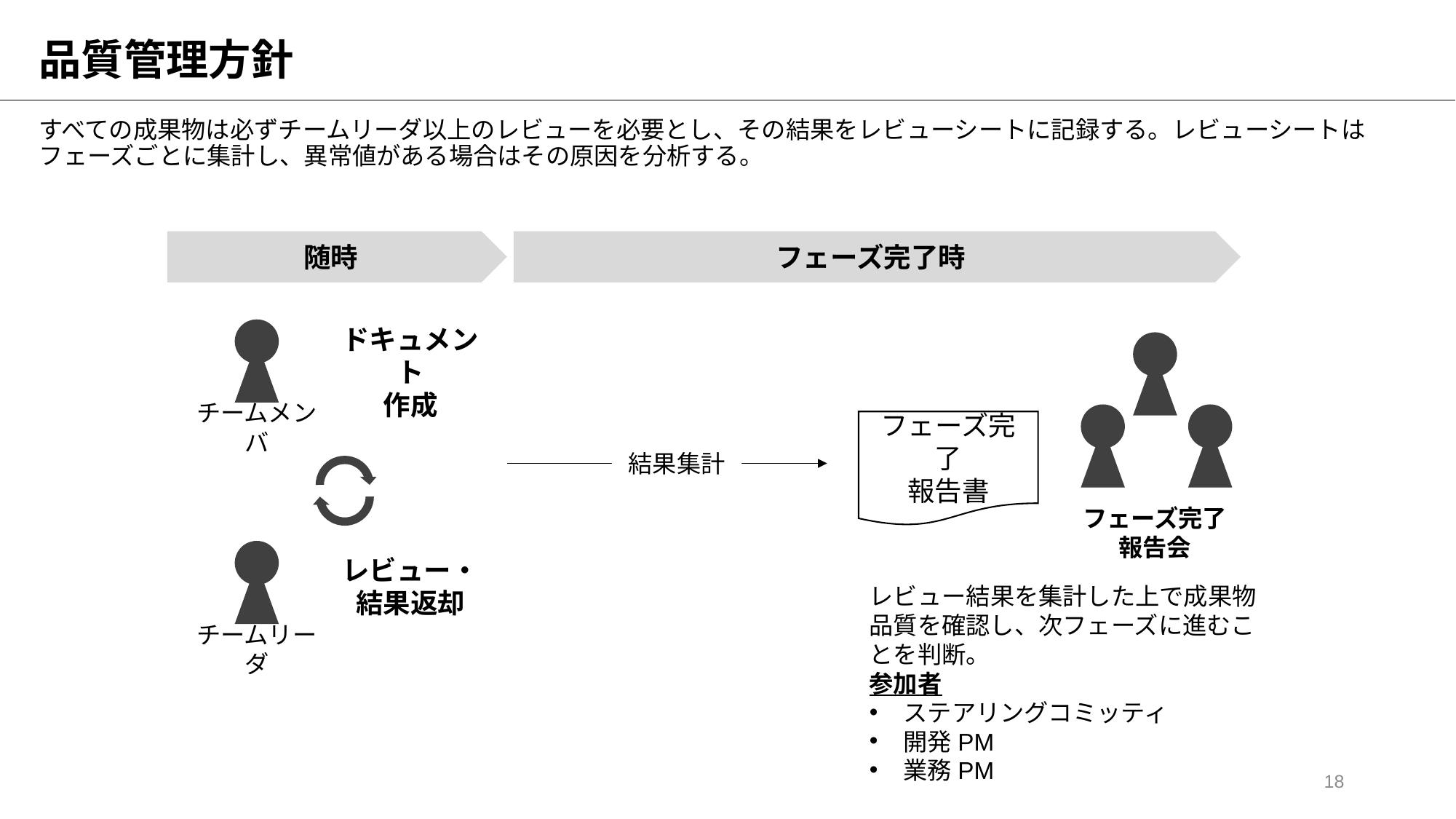

# 品質管理方針
すべての成果物は必ずチームリーダ以上のレビューを必要とし、その結果をレビューシートに記録する。レビューシートはフェーズごとに集計し、異常値がある場合はその原因を分析する。
随時
フェーズ完了時

ドキュメント
作成

チームメンバ
フェーズ完了
報告書
結果集計

フェーズ完了報告会

レビュー・
結果返却
レビュー結果を集計した上で成果物品質を確認し、次フェーズに進むことを判断。
参加者
ステアリングコミッティ
開発PM
業務PM
チームリーダ
18